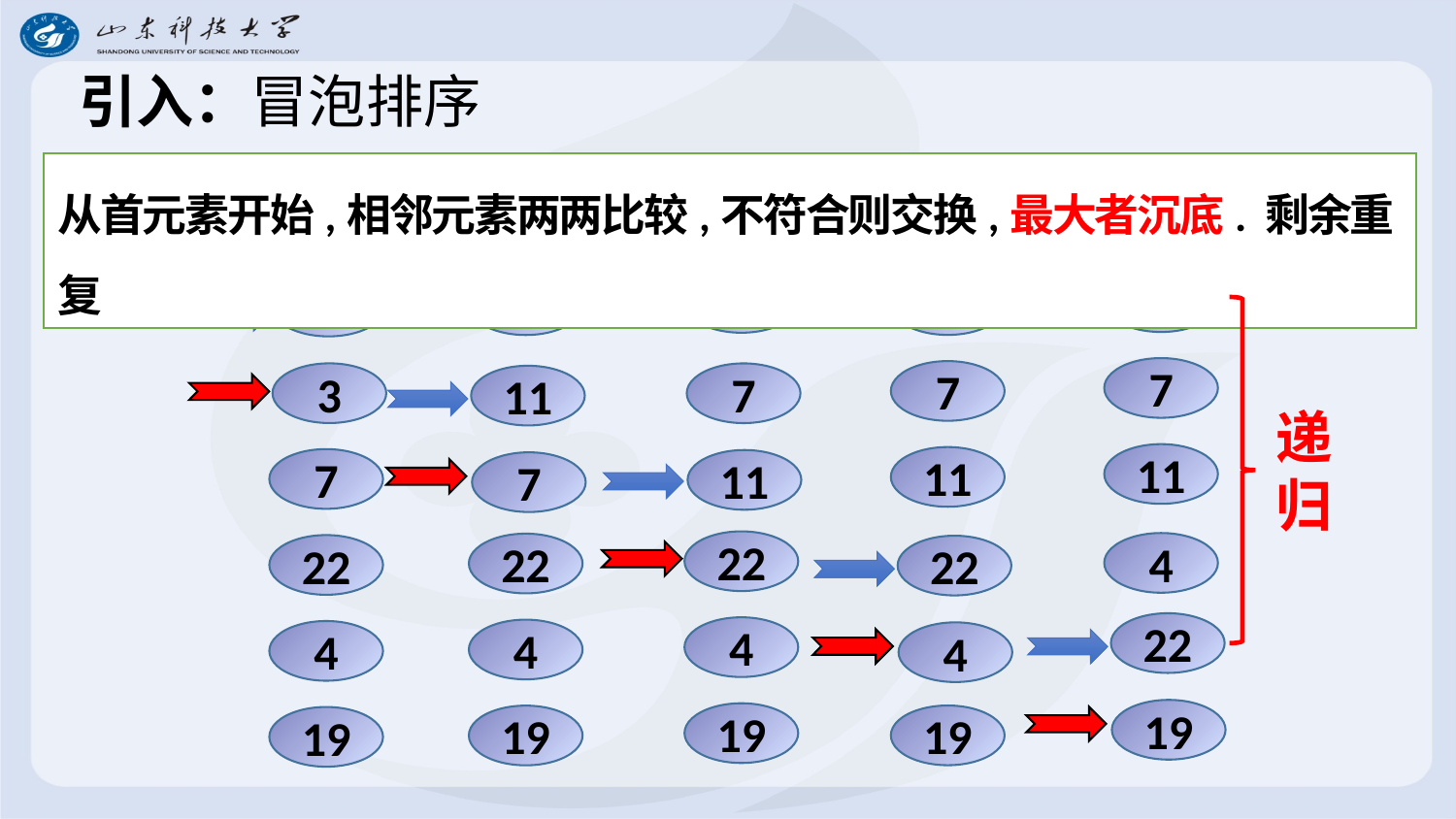

# 引入：冒泡排序
从首元素开始,相邻元素两两比较,不符合则交换,最大者沉底. 剩余重复
3
3
3
3
11

7
7
3
7
11

递归
11
11
7
11
7

22
4
22
22
22

22
4
4
4
4

19
19
19
19
19